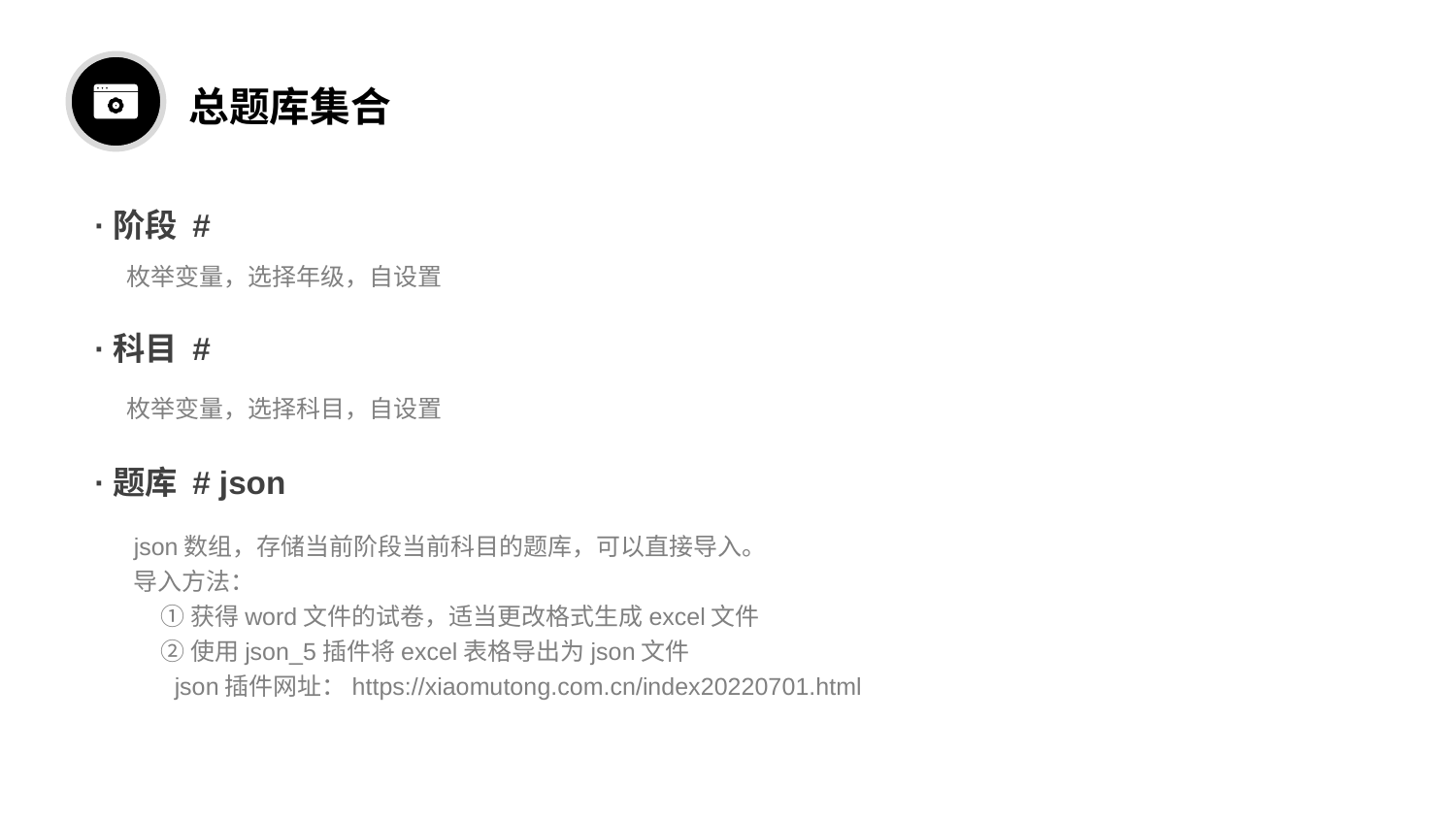

总题库集合

·阶段 #
·科目 #
·题库 # json
枚举变量，选择年级，自设置
枚举变量，选择科目，自设置
json数组，存储当前阶段当前科目的题库，可以直接导入。
导入方法：
     ①获得word文件的试卷，适当更改格式生成excel文件
     ②使用json_5插件将excel表格导出为json文件
      json插件网址：https://xiaomutong.com.cn/index20220701.html